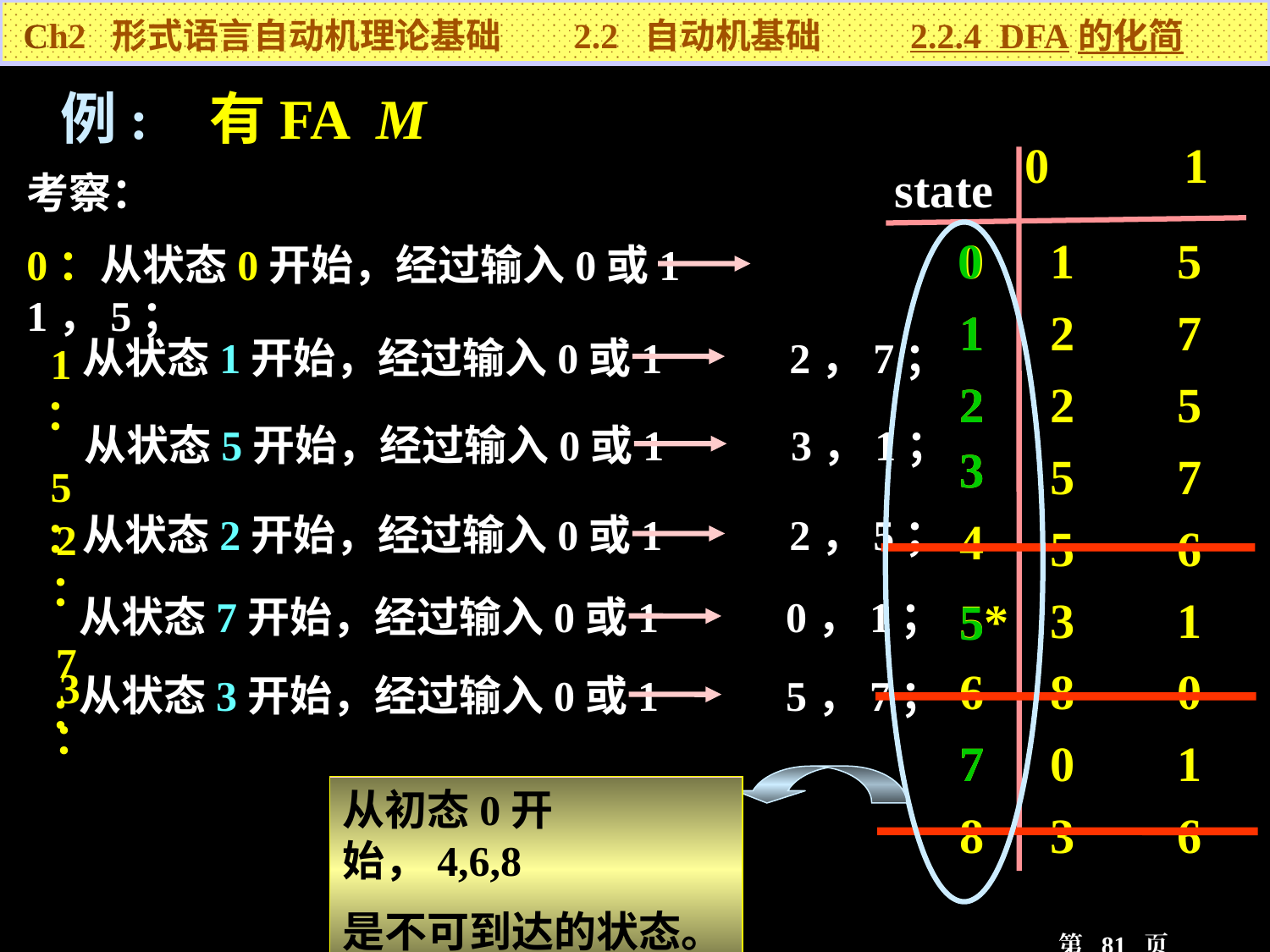

Ch2  形式语言自动机理论基础        2.2  自动机基础          2.2.4  DFA的化简
例:    有FA  M
           0           1

 state
考察：
0：从状态0开始，经过输入0或1            1，5；

0
0

1

5

1

1
2
7

      从状态1开始，经过输入0或1            2，7；

1：
5：
2

2
2
5

      从状态5开始，经过输入0或1            3，1；

3

3
5
7

      从状态2开始，经过输入0或1            2，5；

2：
7：
4

5
6

3
1

5*
      从状态7开始，经过输入0或1            0，1；

5
6

8
0

3：
      从状态3开始，经过输入0或1            5，7；

7

7
0
1

从初态0开始，4,6,8
是不可到达的状态。
8

3
6